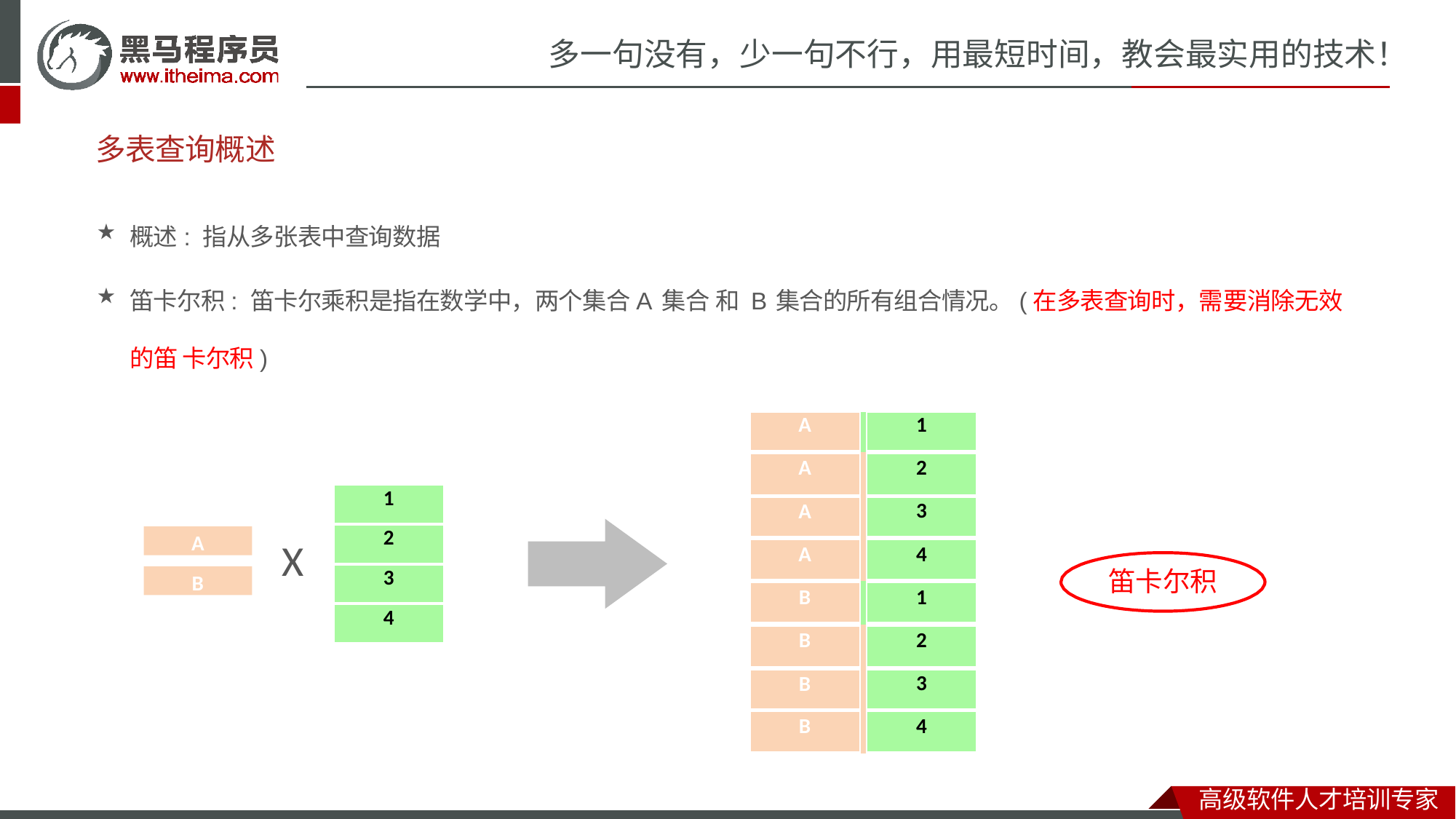

# 多一句没有，少一句不行，用最短时间，教会最实用的技术！

多表查询概述

概述: 指从多张表中查询数据
笛卡尔积: 笛卡尔乘积是指在数学中，两个集合A集合 和 B集合的所有组合情况。(在多表查询时，需要消除无效的笛 卡尔积)
| A |  | 1 |
| --- | --- | --- |
| A |  | 2 |
| A |  | 3 |
| A |  | 4 |
| B |  | 1 |
| B |  | 2 |
| B |  | 3 |
| B |  | 4 |
| 1 |
| --- |
| 2 |
| 3 |
| 4 |

A
X

笛卡尔积

B

高级软件人才培训专家